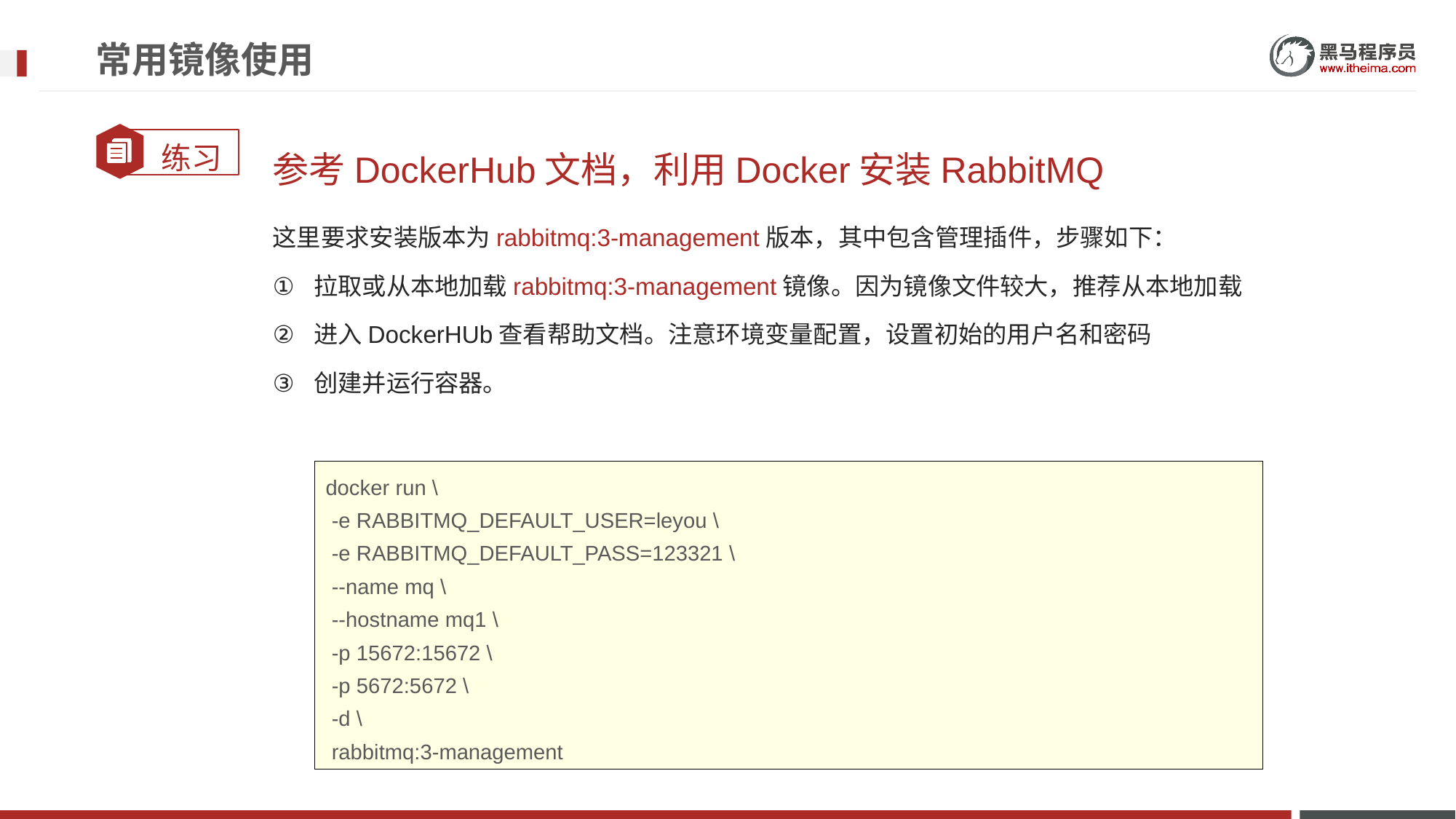

# 常用镜像使用
参考DockerHub文档，利用Docker安装RabbitMQ
这里要求安装版本为rabbitmq:3-management版本，其中包含管理插件，步骤如下：
拉取或从本地加载rabbitmq:3-management镜像。因为镜像文件较大，推荐从本地加载
进入DockerHUb查看帮助文档。注意环境变量配置，设置初始的用户名和密码
创建并运行容器。

docker run \
 -e RABBITMQ_DEFAULT_USER=leyou \
 -e RABBITMQ_DEFAULT_PASS=123321 \
 --name mq \
 --hostname mq1 \
 -p 15672:15672 \
 -p 5672:5672 \
 -d \
 rabbitmq:3-management